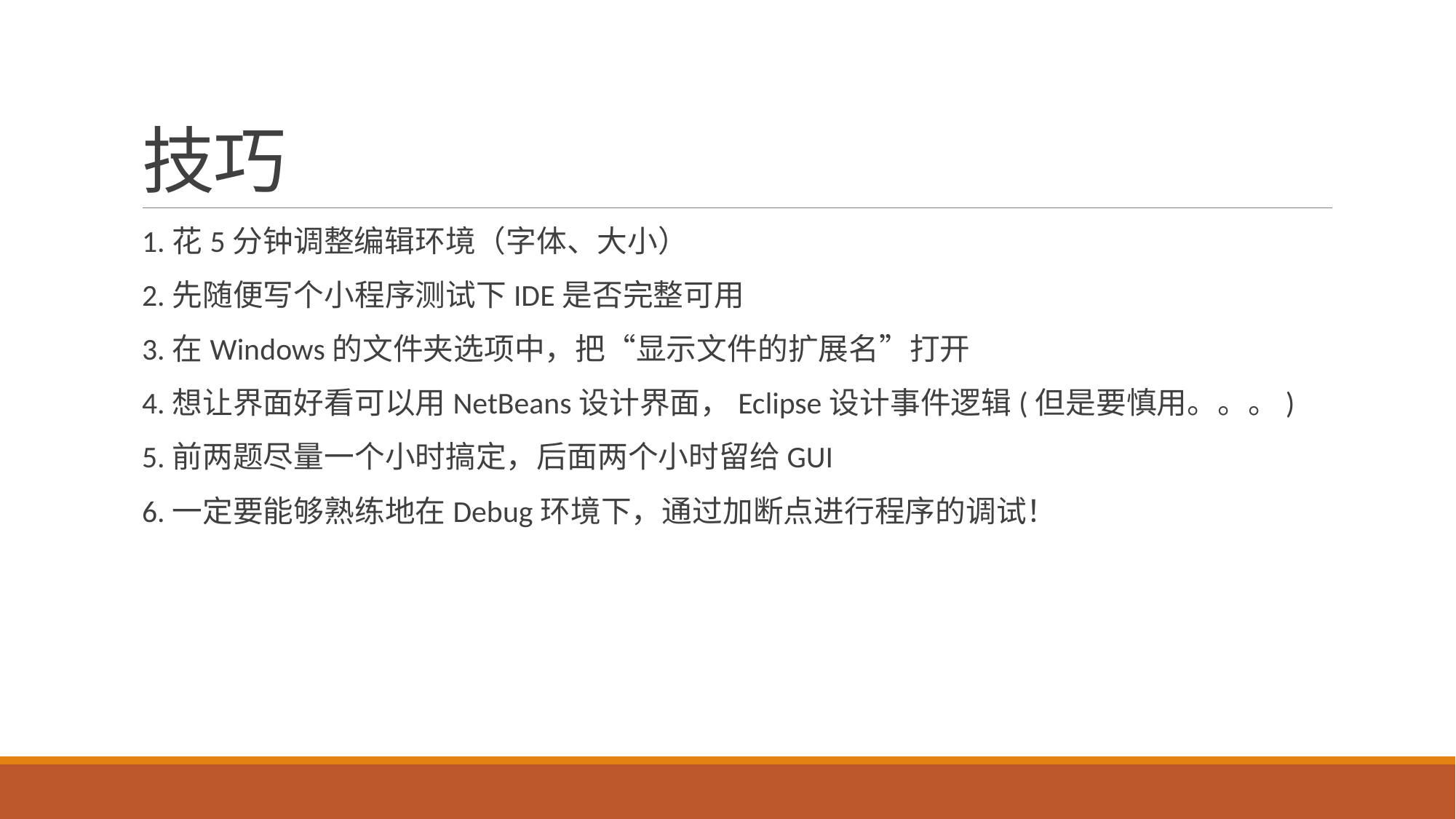

# 技巧
1.花5分钟调整编辑环境（字体、大小）
2.先随便写个小程序测试下IDE是否完整可用
3.在Windows的文件夹选项中，把“显示文件的扩展名”打开
4.想让界面好看可以用NetBeans设计界面，Eclipse设计事件逻辑(但是要慎用。。。)
5.前两题尽量一个小时搞定，后面两个小时留给GUI
6.一定要能够熟练地在Debug环境下，通过加断点进行程序的调试！